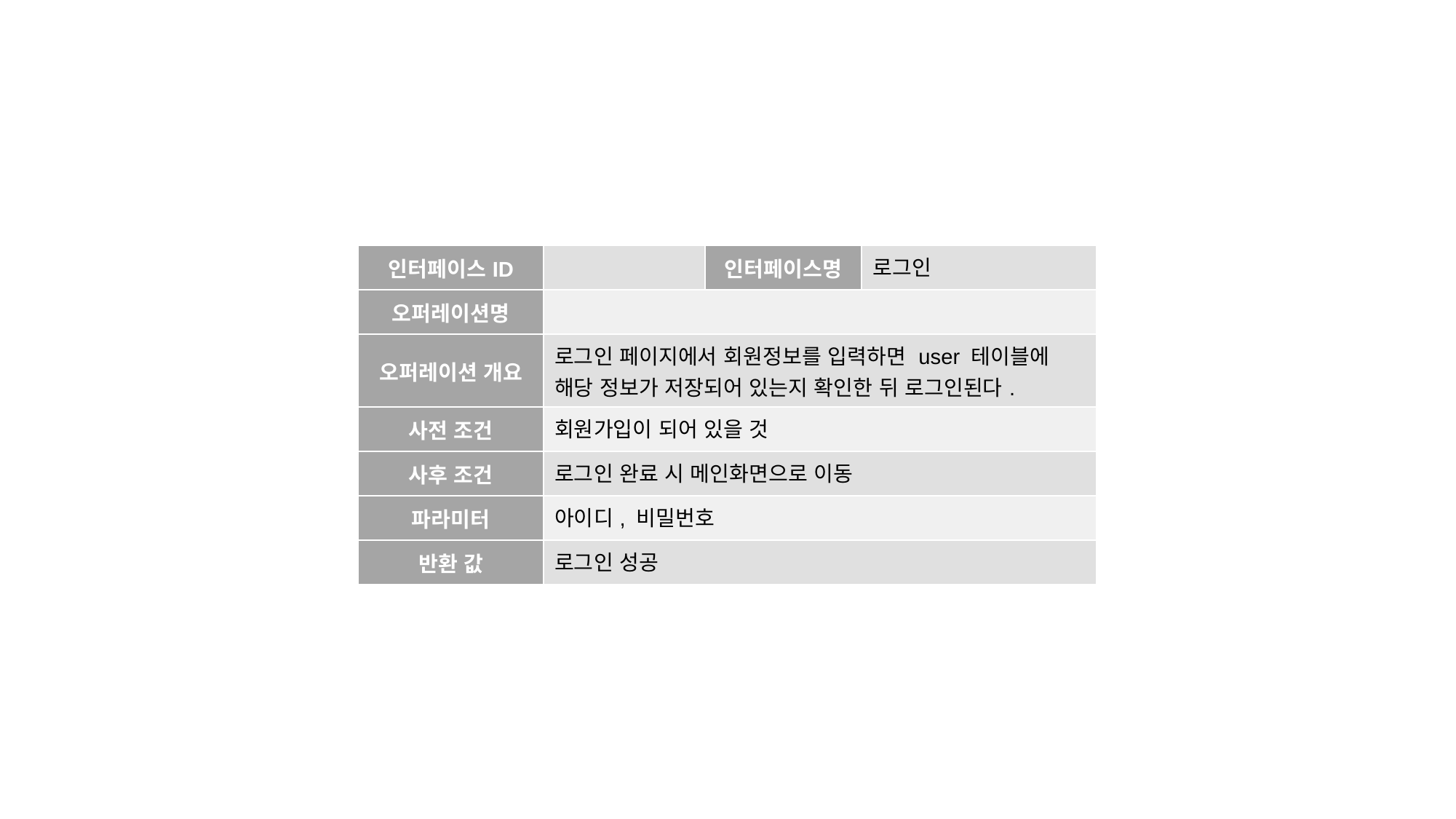

| 인터페이스ID |  | 인터페이스명 | 로그인 |
| --- | --- | --- | --- |
| 오퍼레이션명 |  |  |  |
| 오퍼레이션 개요 | 로그인 페이지에서 회원정보를 입력하면 user 테이블에 해당 정보가 저장되어 있는지 확인한 뒤 로그인된다. |  |  |
| 사전 조건 | 회원가입이 되어 있을 것 |  |  |
| 사후 조건 | 로그인 완료 시 메인화면으로 이동 |  |  |
| 파라미터 | 아이디, 비밀번호 |  |  |
| 반환 값 | 로그인 성공 |  |  |